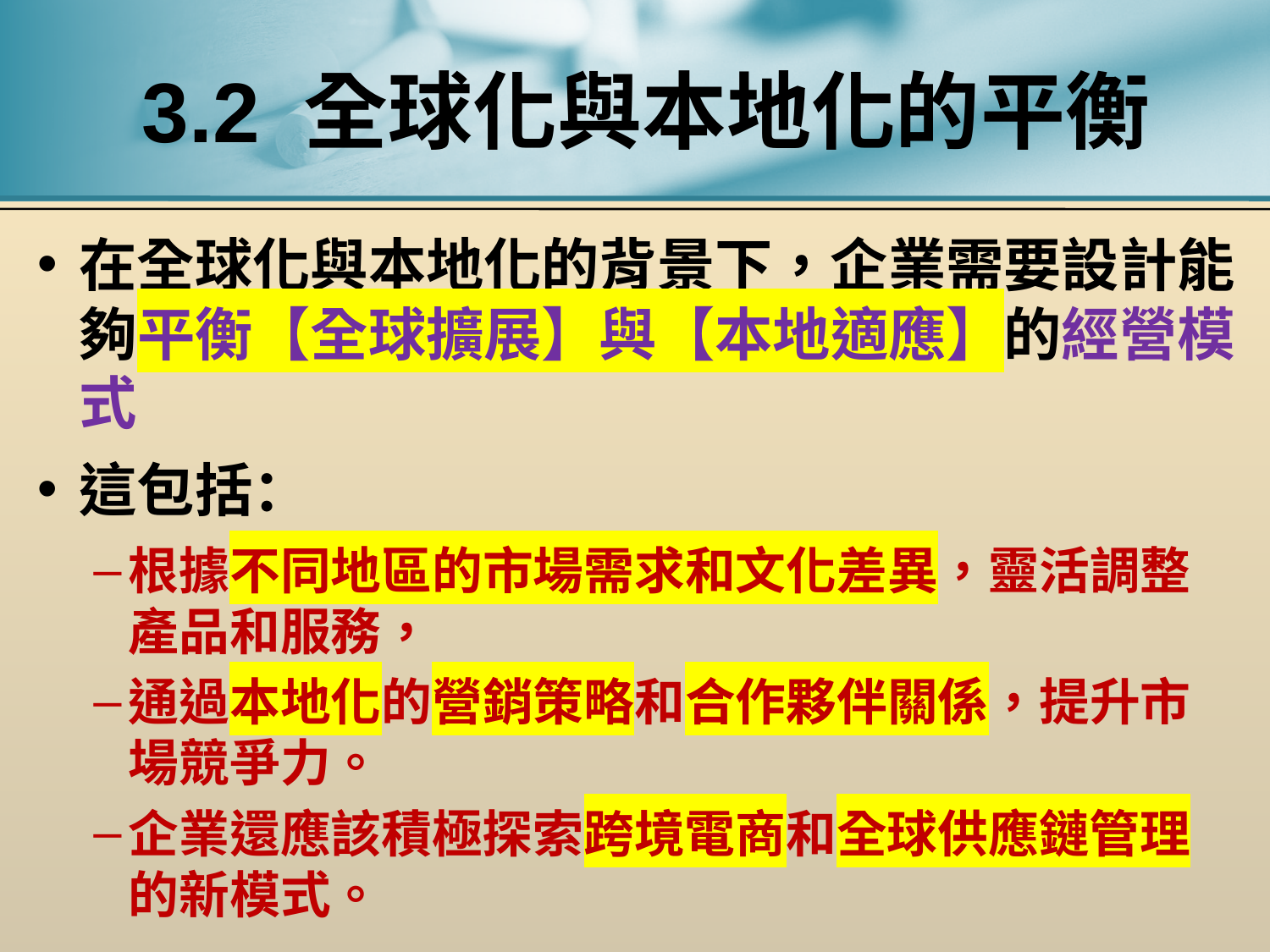

# 3.2 全球化與本地化的平衡
在全球化與本地化的背景下，企業需要設計能夠平衡【全球擴展】與【本地適應】的經營模式
這包括：
根據不同地區的市場需求和文化差異，靈活調整產品和服務，
通過本地化的營銷策略和合作夥伴關係，提升市場競爭力。
企業還應該積極探索跨境電商和全球供應鏈管理的新模式。